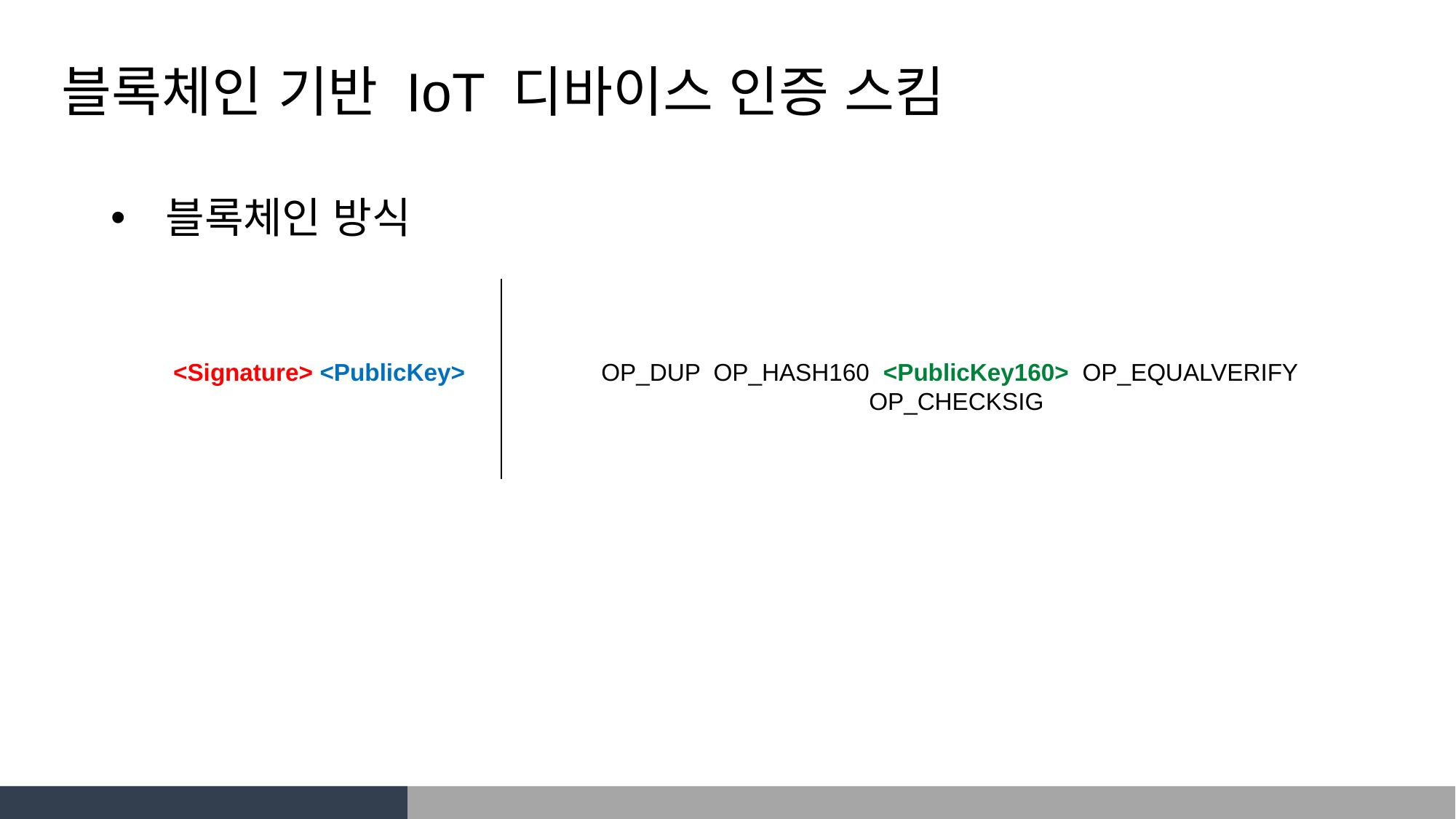

블록체인 기반 IoT 디바이스 인증 스킴
블록체인 방식
<Signature> <PublicKey>
OP_DUP  OP_HASH160  <PublicKey160>  OP_EQUALVERIFY   OP_CHECKSIG